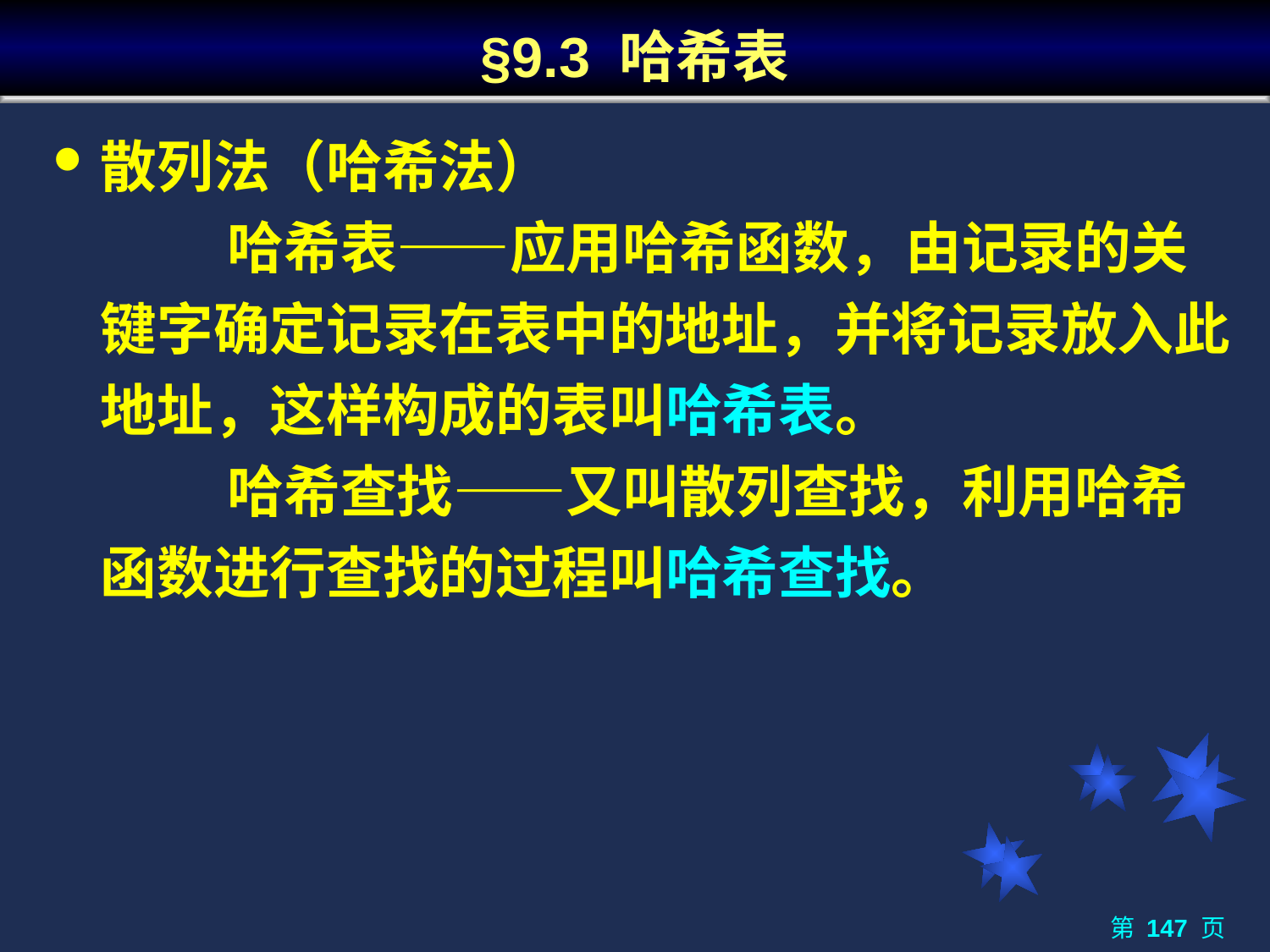

# §9.3 哈希表
散列法（哈希法）
		哈希表——应用哈希函数，由记录的关键字确定记录在表中的地址，并将记录放入此地址，这样构成的表叫哈希表。
		哈希查找——又叫散列查找，利用哈希函数进行查找的过程叫哈希查找。
第 147 页